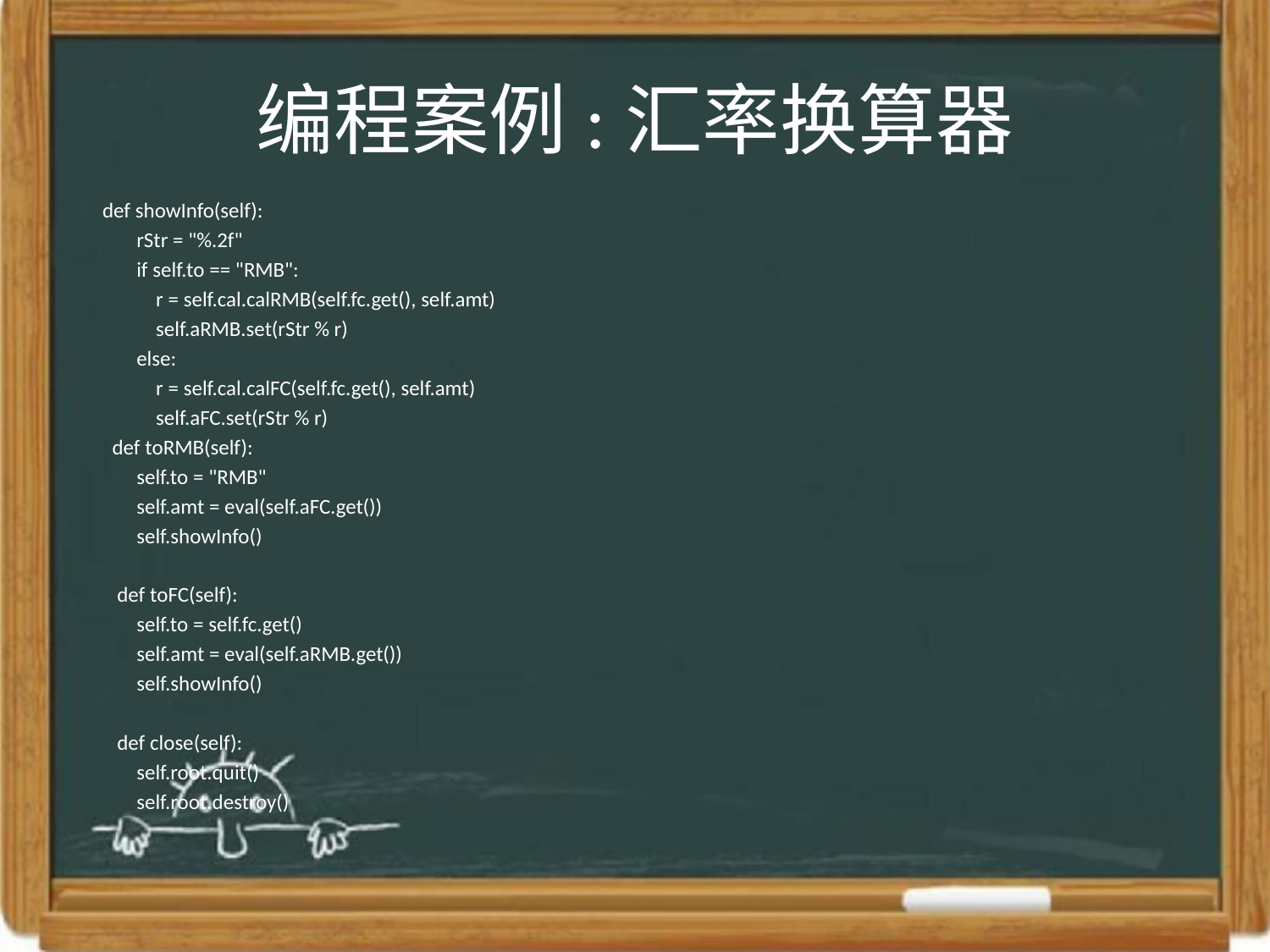

# 编程案例:汇率换算器
 def showInfo(self):
        rStr = "%.2f"
        if self.to == "RMB":
            r = self.cal.calRMB(self.fc.get(), self.amt)
            self.aRMB.set(rStr % r)
        else:
            r = self.cal.calFC(self.fc.get(), self.amt)
            self.aFC.set(rStr % r)
   def toRMB(self):
        self.to = "RMB"
        self.amt = eval(self.aFC.get())
        self.showInfo()

    def toFC(self):
        self.to = self.fc.get()
        self.amt = eval(self.aRMB.get())
        self.showInfo()

    def close(self):
        self.root.quit()
        self.root.destroy()